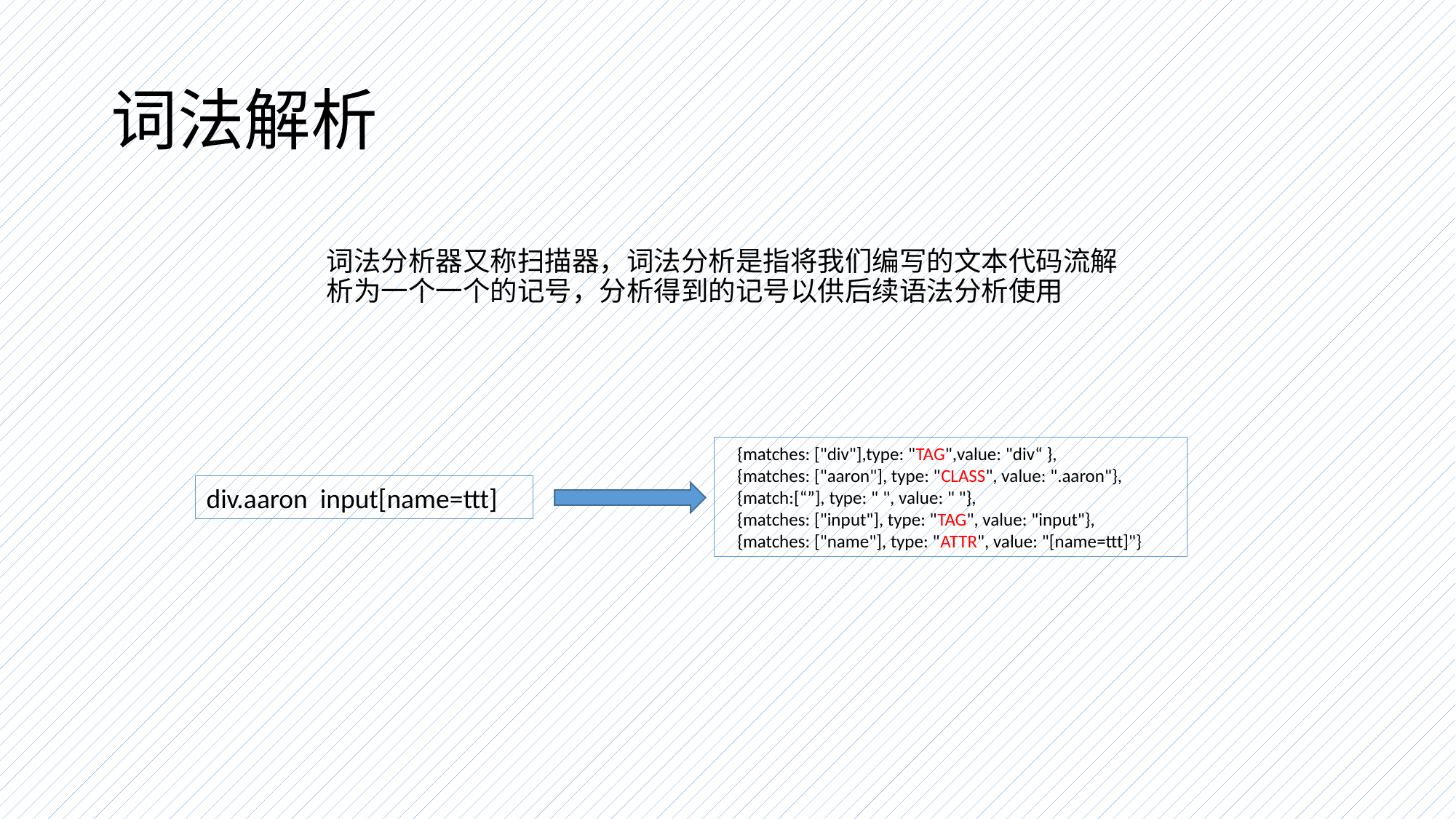

# 词法解析
词法分析器又称扫描器，词法分析是指将我们编写的文本代码流解析为一个一个的记号，分析得到的记号以供后续语法分析使用
   {matches: ["div"],type: "TAG",value: "div“ },
   {matches: ["aaron"], type: "CLASS", value: ".aaron"},
   {match:[“”], type: " ", value: " "},
   {matches: ["input"], type: "TAG", value: "input"},
   {matches: ["name"], type: "ATTR", value: "[name=ttt]"}
div.aaron  input[name=ttt]